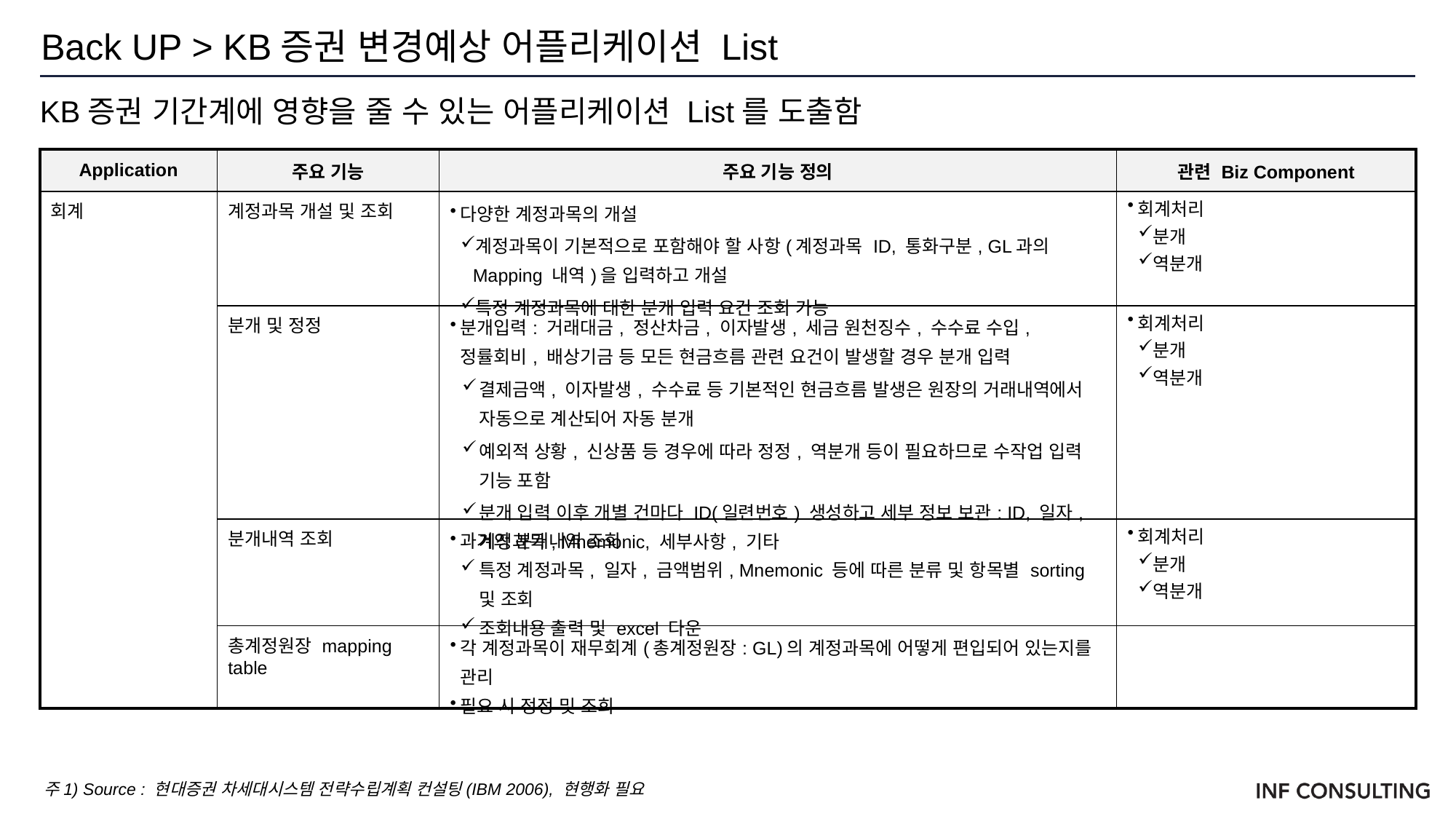

# Back UP > KB증권 변경예상 어플리케이션 List
KB증권 기간계에 영향을 줄 수 있는 어플리케이션 List를 도출함
| Application | 주요 기능 | 주요 기능 정의 | 관련 Biz Component |
| --- | --- | --- | --- |
| 회계 | 계정과목 개설 및 조회 | 다양한 계정과목의 개설 계정과목이 기본적으로 포함해야 할 사항(계정과목 ID, 통화구분, GL과의 Mapping 내역)을 입력하고 개설 특정 계정과목에 대한 분개 입력 요건 조회 가능 | 회계처리 분개 역분개 |
|  | 분개 및 정정 | 분개입력: 거래대금, 정산차금, 이자발생, 세금 원천징수, 수수료 수입, 정률회비, 배상기금 등 모든 현금흐름 관련 요건이 발생할 경우 분개 입력 결제금액, 이자발생, 수수료 등 기본적인 현금흐름 발생은 원장의 거래내역에서 자동으로 계산되어 자동 분개 예외적 상황, 신상품 등 경우에 따라 정정, 역분개 등이 필요하므로 수작업 입력 기능 포함 분개 입력 이후 개별 건마다 ID(일련번호) 생성하고 세부 정보 보관: ID, 일자, 계정과목, Mnemonic, 세부사항, 기타 | 회계처리 분개 역분개 |
|  | 분개내역 조회 | 과거의 분개내역 조회 특정 계정과목, 일자, 금액범위, Mnemonic 등에 따른 분류 및 항목별 sorting 및 조회 조회내용 출력 및 excel 다운 | 회계처리 분개 역분개 |
|  | 총계정원장 mapping table | 각 계정과목이 재무회계(총계정원장: GL)의 계정과목에 어떻게 편입되어 있는지를 관리 필요 시 정정 및 조회 |  |
주1) Source : 현대증권 차세대시스템 전략수립계획 컨설팅(IBM 2006), 현행화 필요